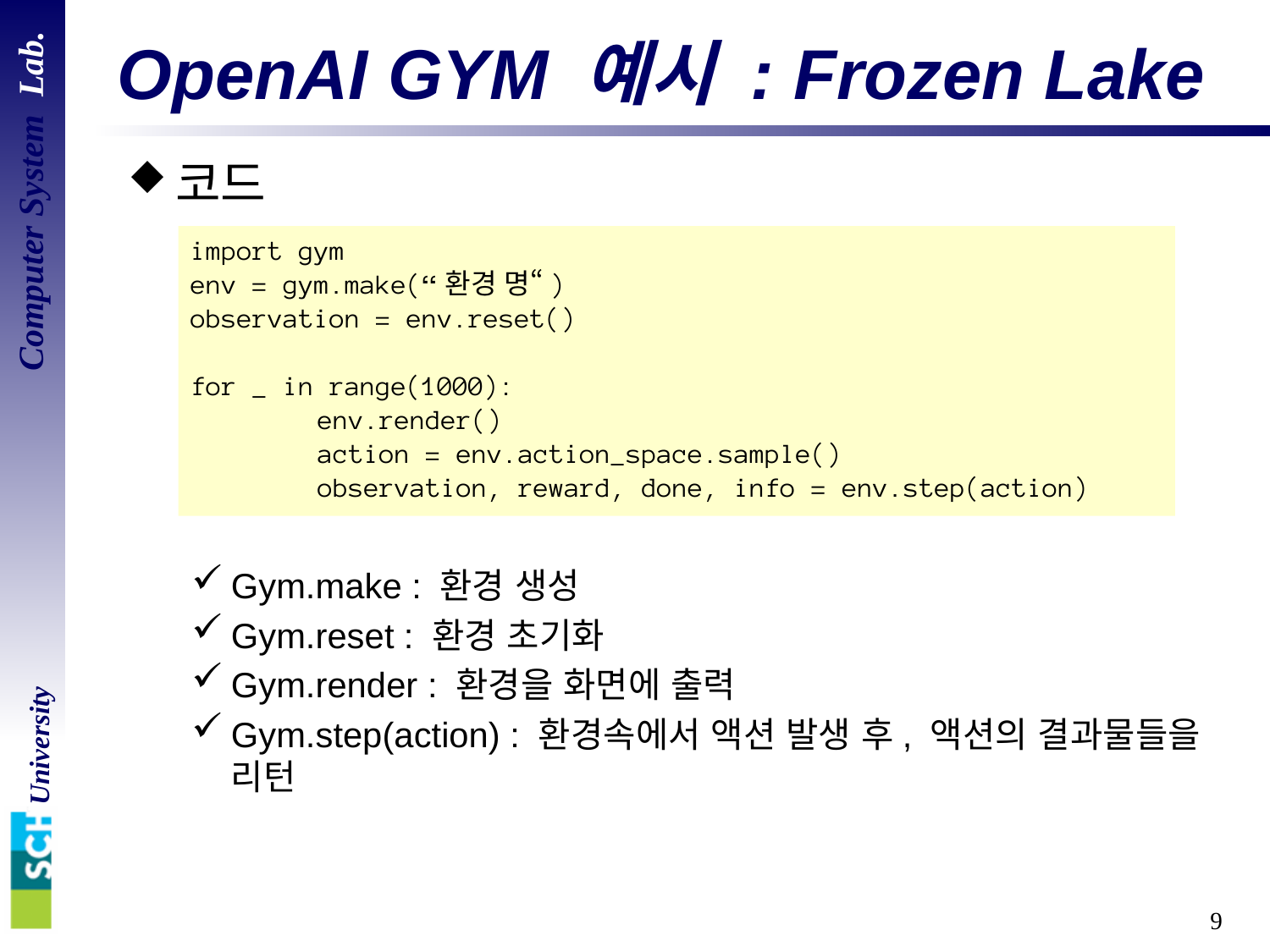

# OpenAI GYM 예시 : Frozen Lake

코드

Gym.make : 환경 생성
Gym.reset : 환경 초기화
Gym.render : 환경을 화면에 출력
Gym.step(action) : 환경속에서 액션 발생 후, 액션의 결과물들을 리턴
import gym
env = gym.make(“환경 명“)
observation = env.reset()

for _ in range(1000):
	env.render()
	action = env.action_space.sample()
	observation, reward, done, info = env.step(action)